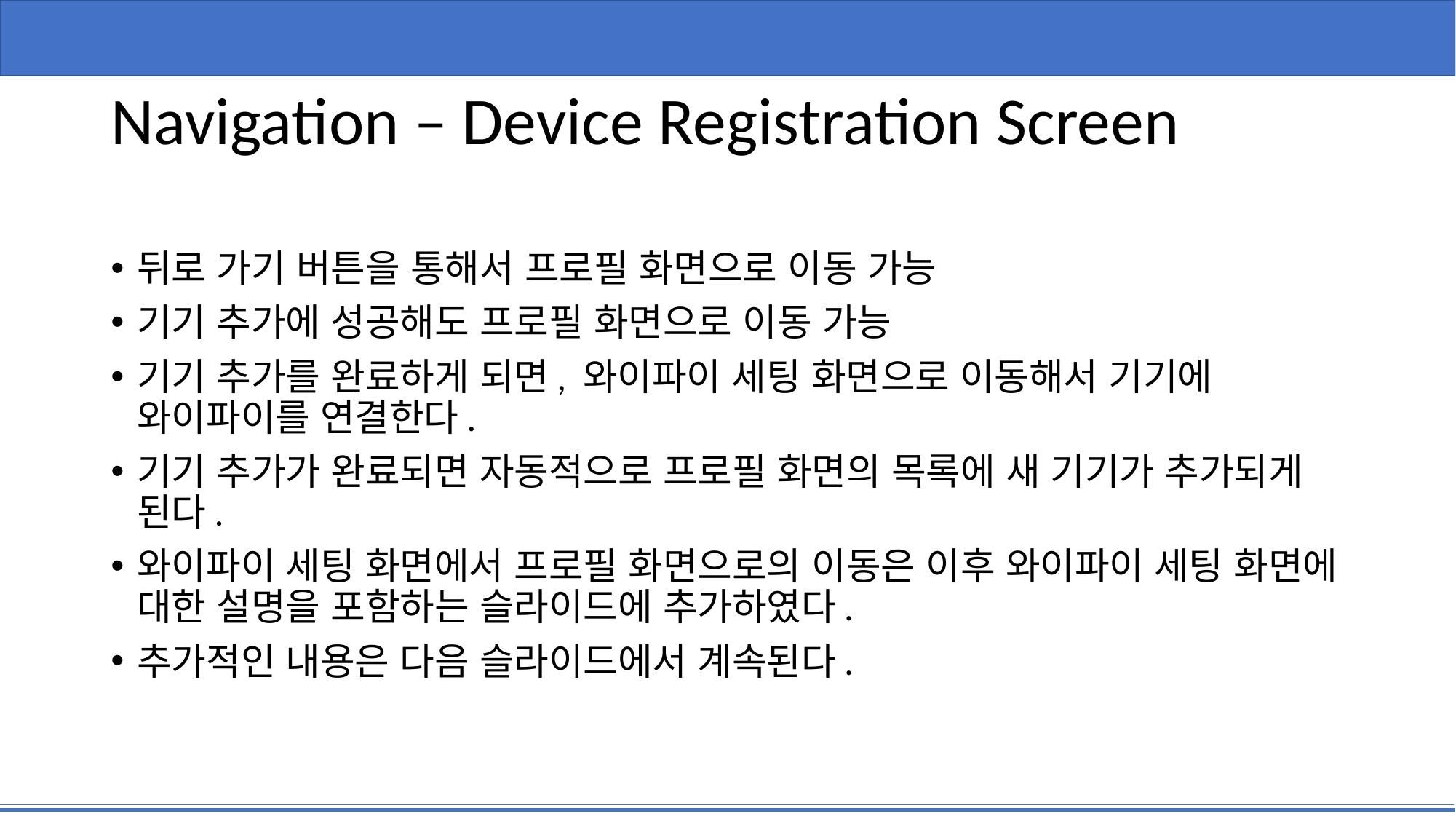

# Navigation – Device Registration Screen
뒤로 가기 버튼을 통해서 프로필 화면으로 이동 가능
기기 추가에 성공해도 프로필 화면으로 이동 가능
기기 추가를 완료하게 되면, 와이파이 세팅 화면으로 이동해서 기기에 와이파이를 연결한다.
기기 추가가 완료되면 자동적으로 프로필 화면의 목록에 새 기기가 추가되게 된다.
와이파이 세팅 화면에서 프로필 화면으로의 이동은 이후 와이파이 세팅 화면에 대한 설명을 포함하는 슬라이드에 추가하였다.
추가적인 내용은 다음 슬라이드에서 계속된다.